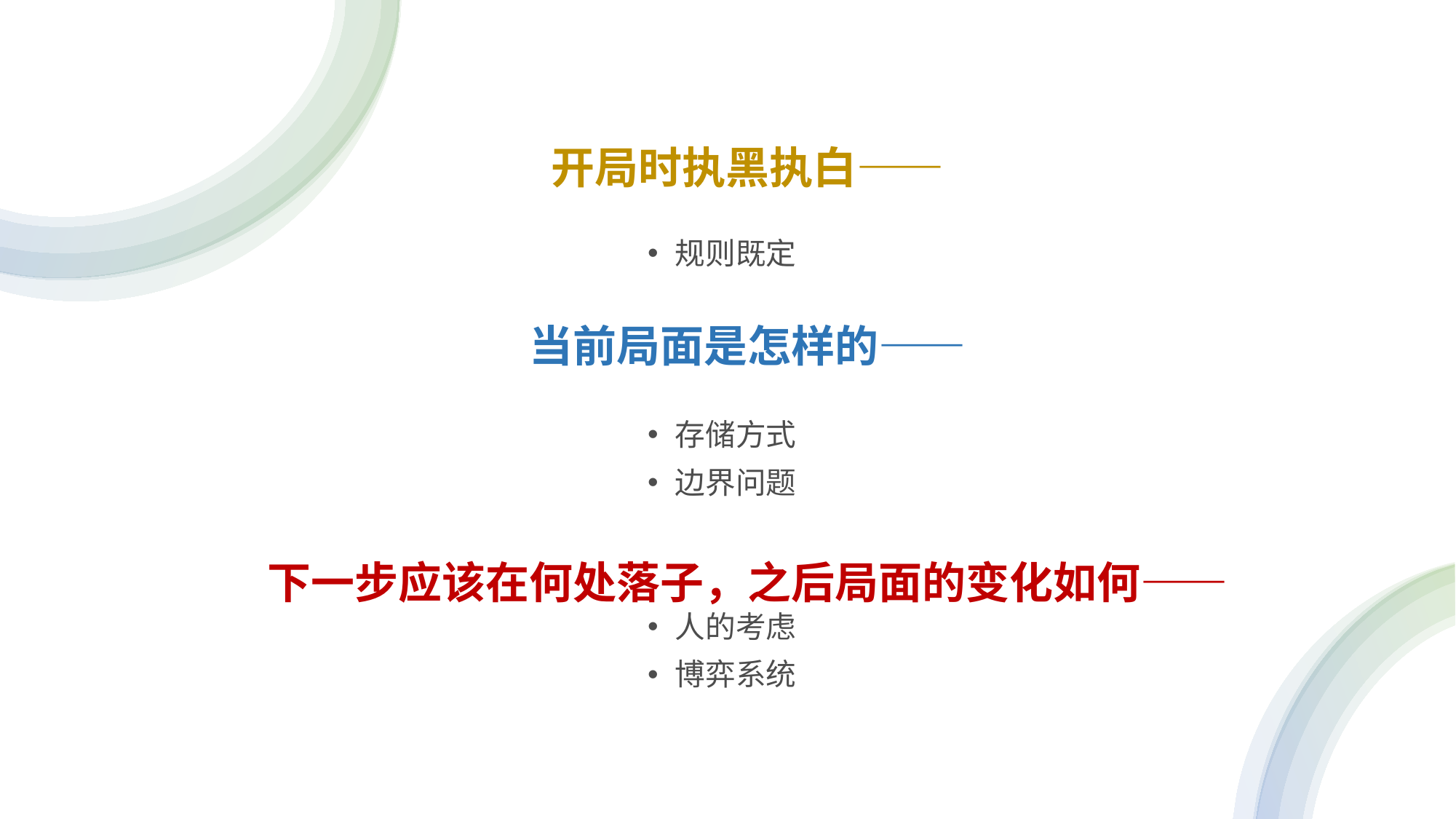

开局时执黑执白——

当前局面是怎样的——

下一步应该在何处落子，之后局面的变化如何——
规则既定

存储方式
边界问题

人的考虑
博弈系统